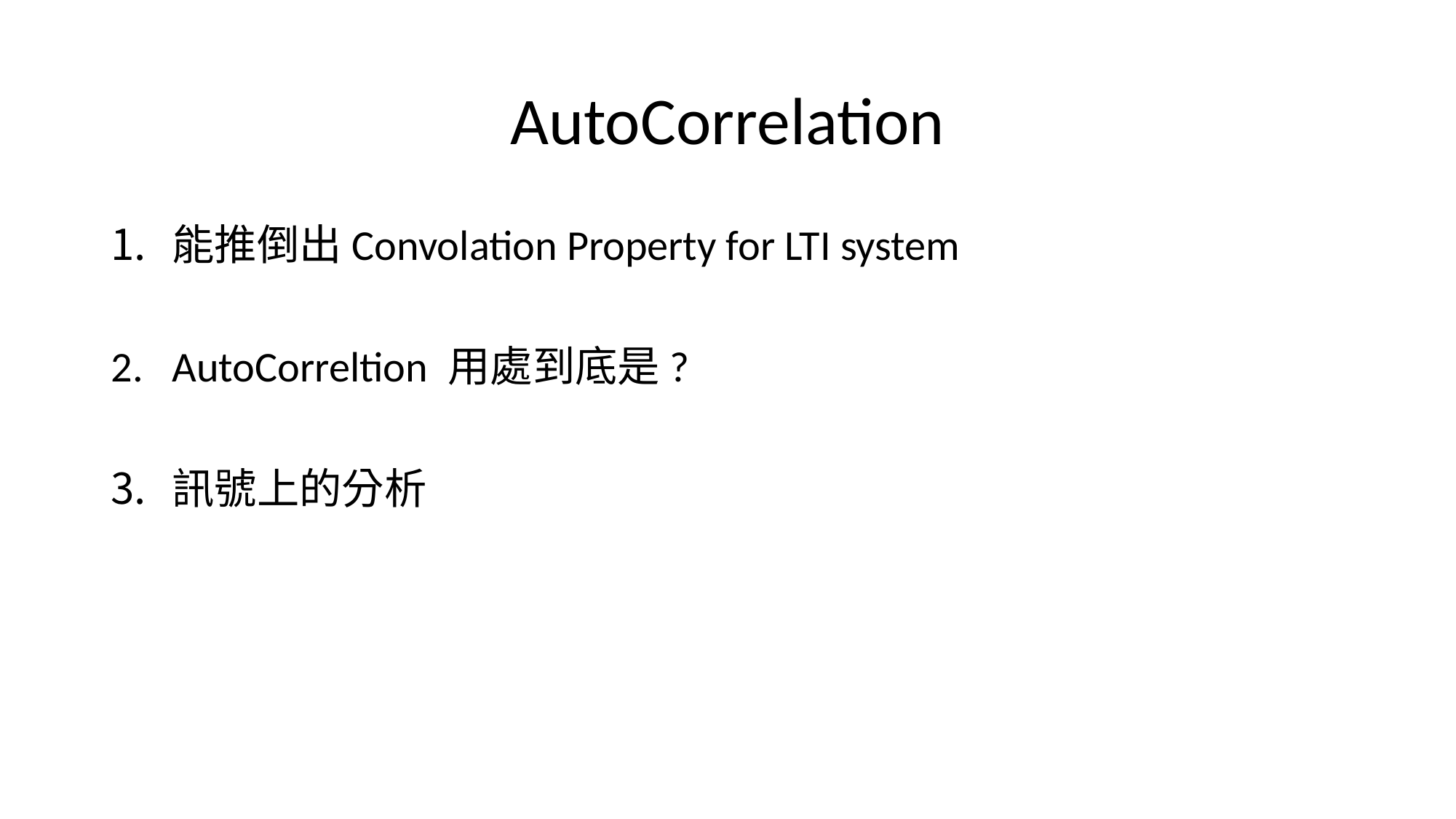

# AutoCorrelation
能推倒出Convolation Property for LTI system

AutoCorreltion 用處到底是?

訊號上的分析